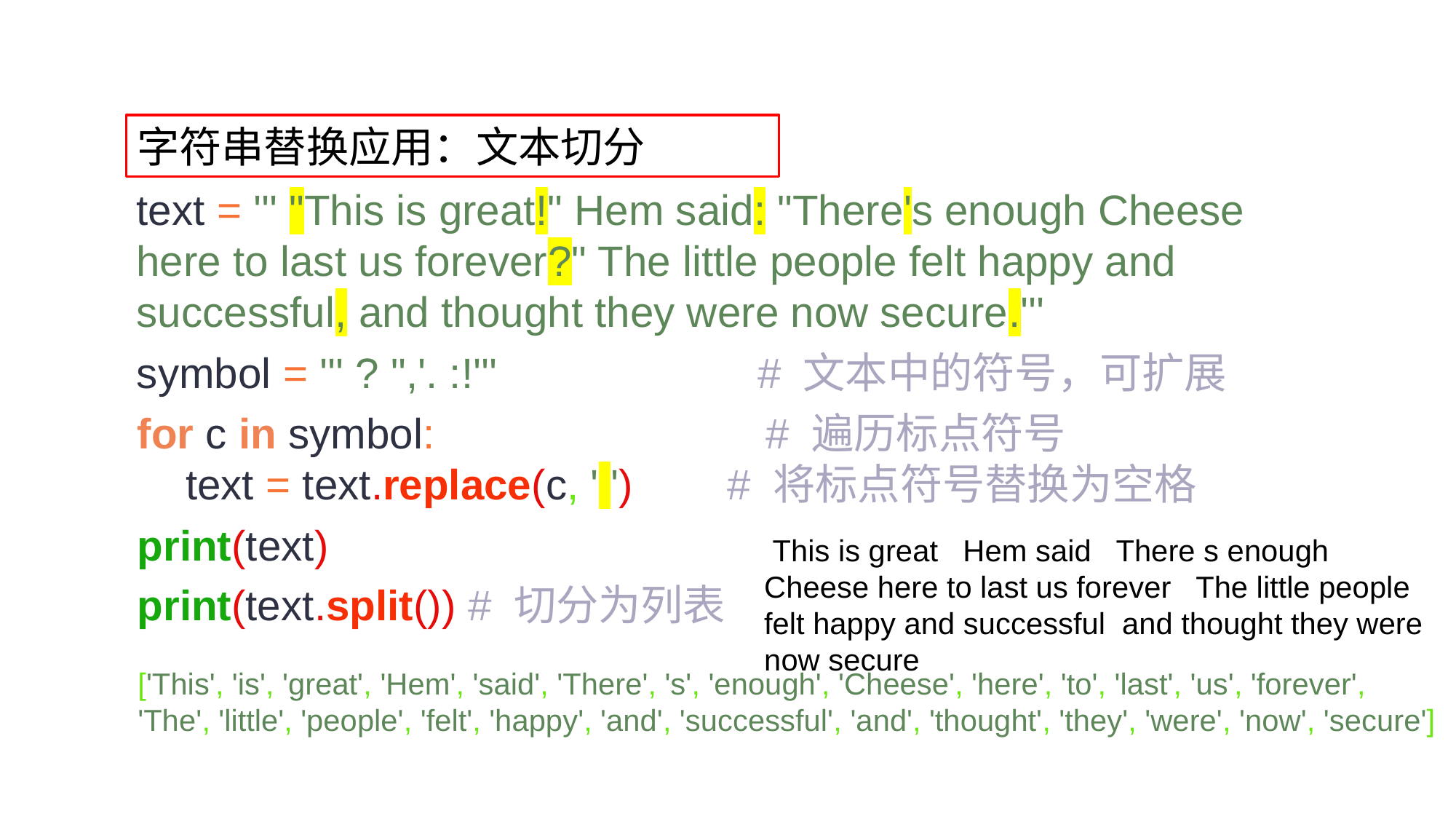

字符串替换应用：文本切分
text = ''' "This is great!" Hem said: "There's enough Cheese here to last us forever?" The little people felt happy and successful, and thought they were now secure.'''
symbol = ''' ? ",'. :!'''                      # 文本中的符号，可扩展
for c in symbol:                            # 遍历标点符号
    text = text.replace(c, ' ')        # 将标点符号替换为空格
print(text)
 This is great   Hem said   There s enough Cheese here to last us forever   The little people felt happy and successful  and thought they were now secure
print(text.split()) # 切分为列表
['This', 'is', 'great', 'Hem', 'said', 'There', 's', 'enough', 'Cheese', 'here', 'to', 'last', 'us', 'forever', 'The', 'little', 'people', 'felt', 'happy', 'and', 'successful', 'and', 'thought', 'they', 'were', 'now', 'secure']